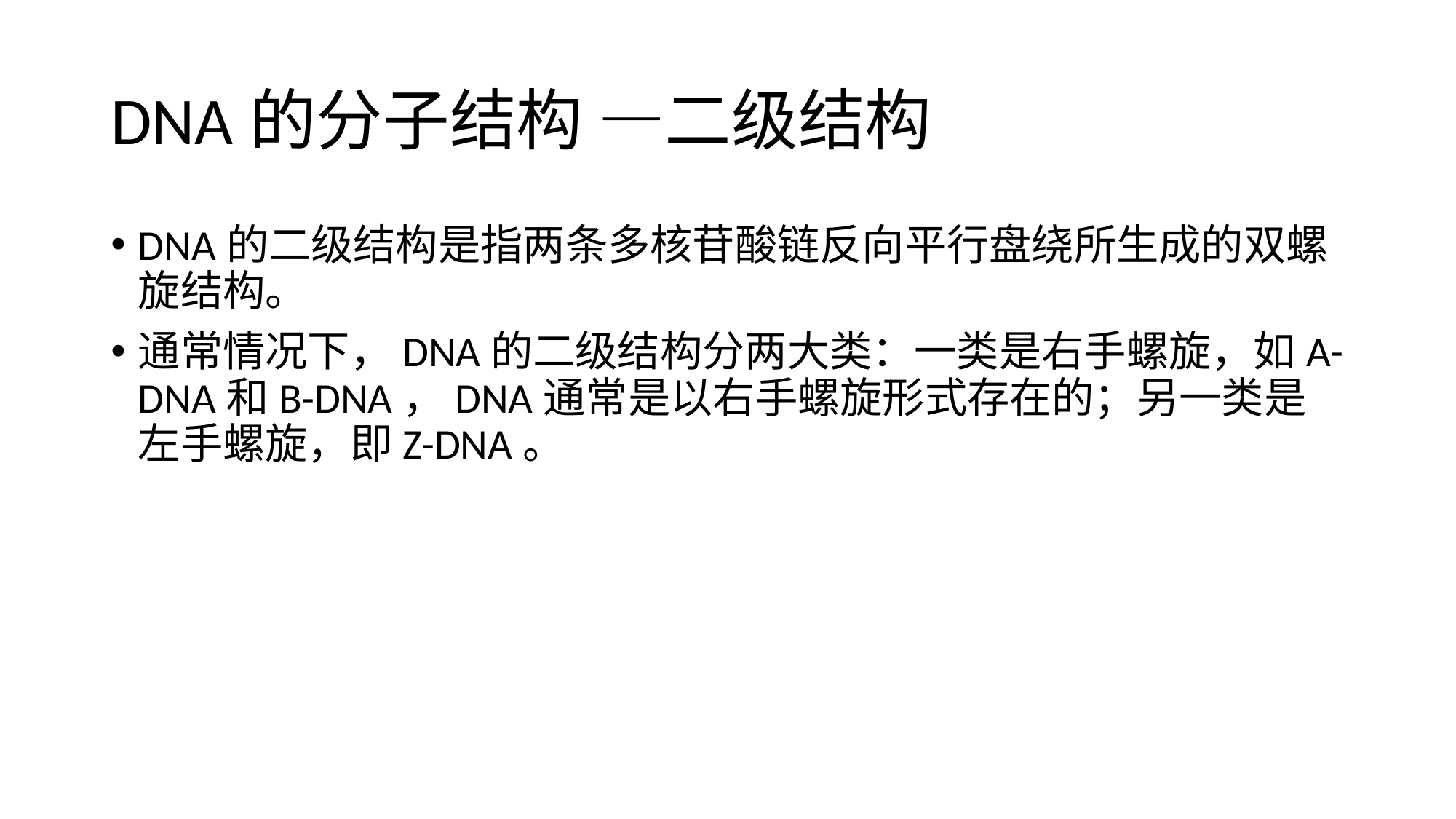

# DNA的分子结构 —二级结构
DNA的二级结构是指两条多核苷酸链反向平行盘绕所生成的双螺旋结构。
通常情况下，DNA的二级结构分两大类：一类是右手螺旋，如A-DNA和B-DNA，DNA通常是以右手螺旋形式存在的；另一类是左手螺旋，即Z-DNA。